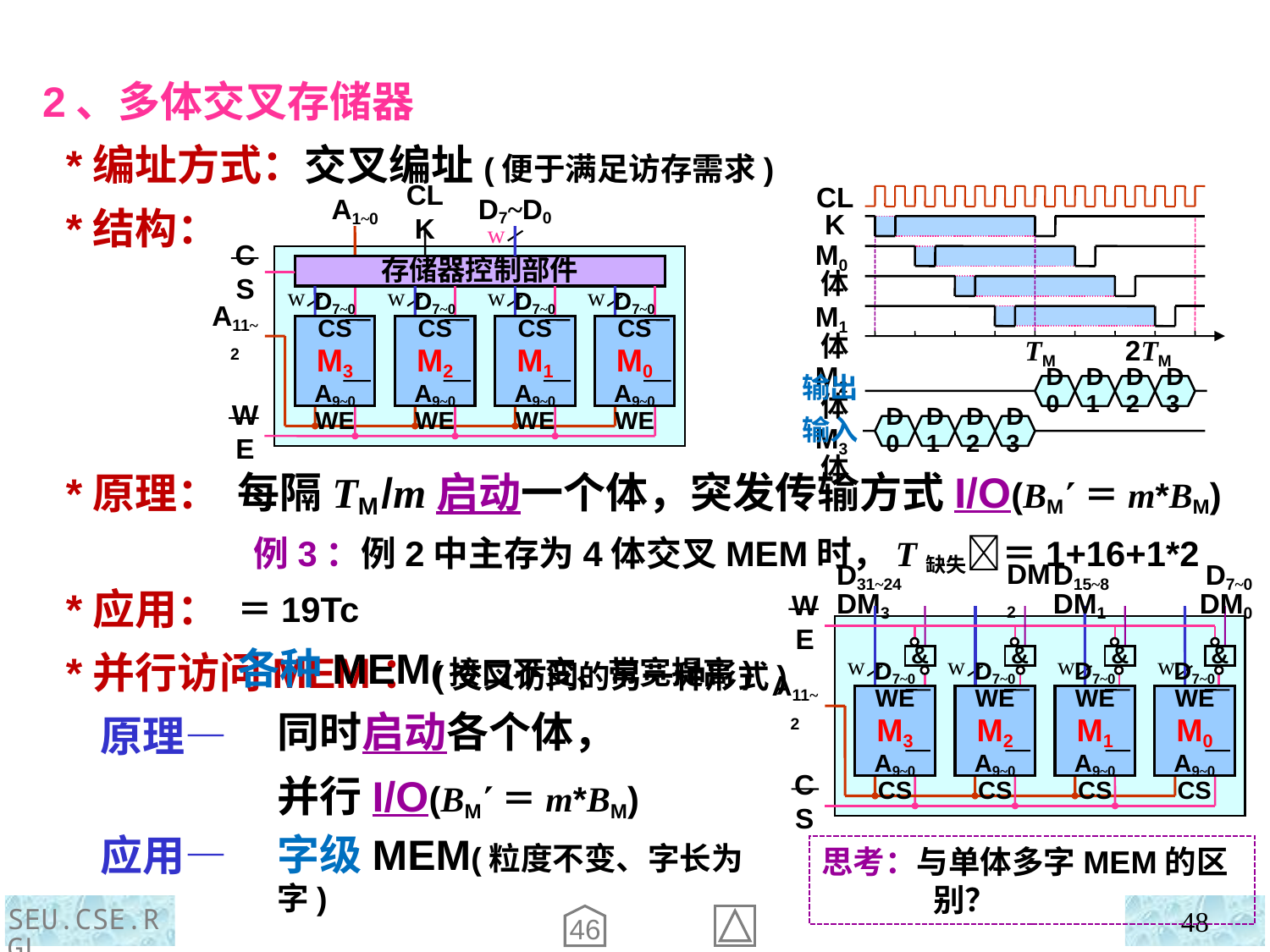

2、多体交叉存储器
  *编址方式：交叉编址(便于满足访存需求)
  *结构：

  *原理：

  *应用：
  *并行访问MEM：(交叉访问的另一种形式)
     原理—

     应用—
CLK
M0体
M1体
M2体
M3体

TM         2TM
A1~0
CLK
D7~D0

w

存储器控制部件
CS

w
w
w
w

D7~0 CS
M3
A9~0 WE
D7~0 CS
M2
A9~0 WE
D7~0 CS
M1
A9~0 WE
D7~0 CS
M0
A9~0 WE
A11~2

WE

输出
输入
D0
D1
D2
D3

D0
D1
D2
D3

每隔TM /m启动一个体，突发传输方式I/O(BM′＝m*BM)
 例3：例2中主存为4体交叉MEM时，T缺失′＝1+16+1*2＝19Tc
各种MEM(接口不变、带宽提高)
DM2
D15~8 DM1
D7~0 DM0
D31~24 DM3
WE

&
&
&
&
w
w
w
w

D7~0 WE
M3
A9~0 CS
D7~0 WE
M2
A9~0 CS
D7~0 WE
M1
A9~0 CS
D7~0 WE
M0
A9~0 CS
A11~2

CS

同时启动各个体，
并行I/O(BM′＝m*BM)
字级MEM(粒度不变、字长为字)
思考：与单体多字MEM的区别？
SEU.CSE.RGL
48
46